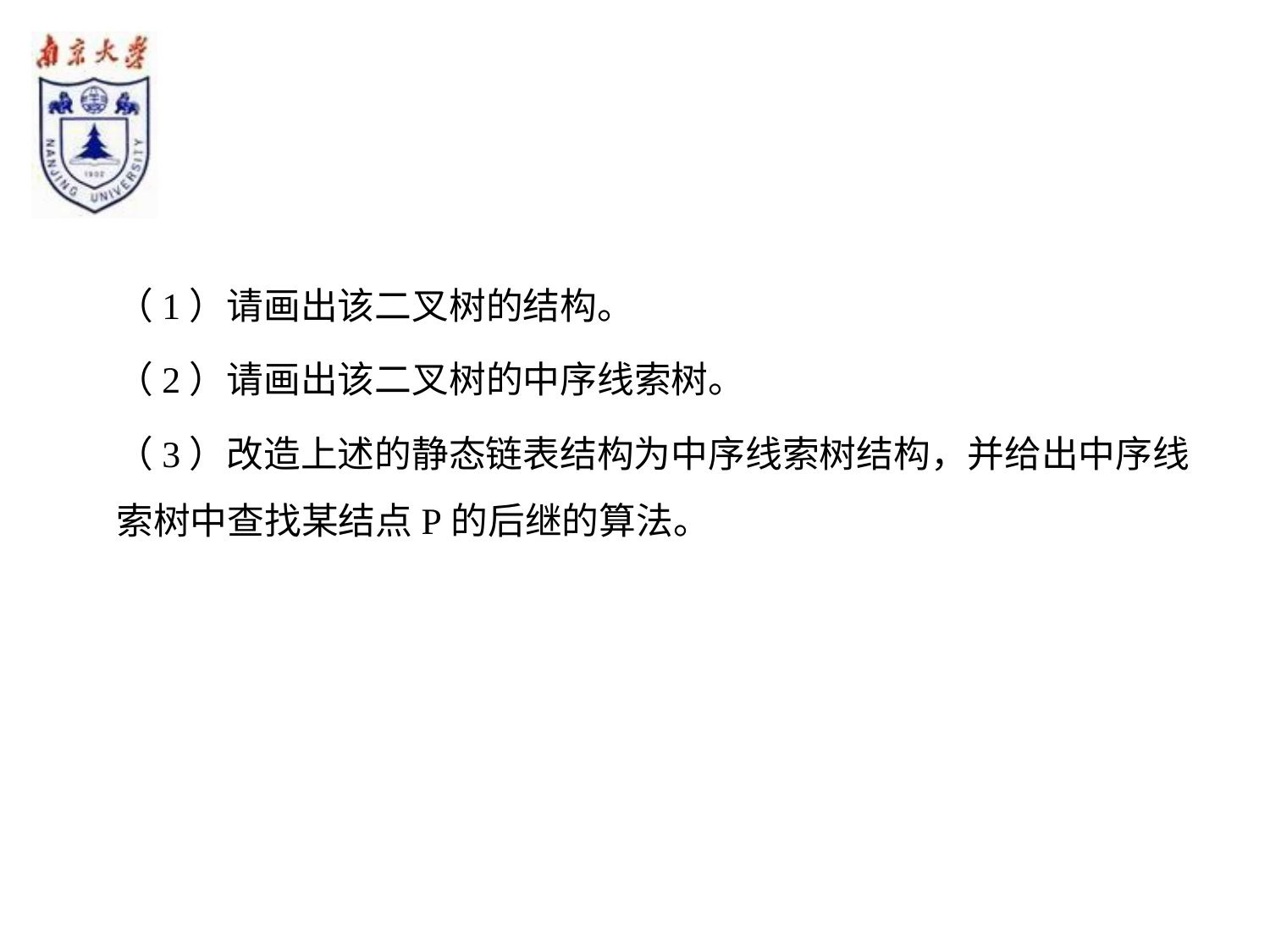

#
（1）请画出该二叉树的结构。
（2）请画出该二叉树的中序线索树。
（3）改造上述的静态链表结构为中序线索树结构，并给出中序线索树中查找某结点P的后继的算法。